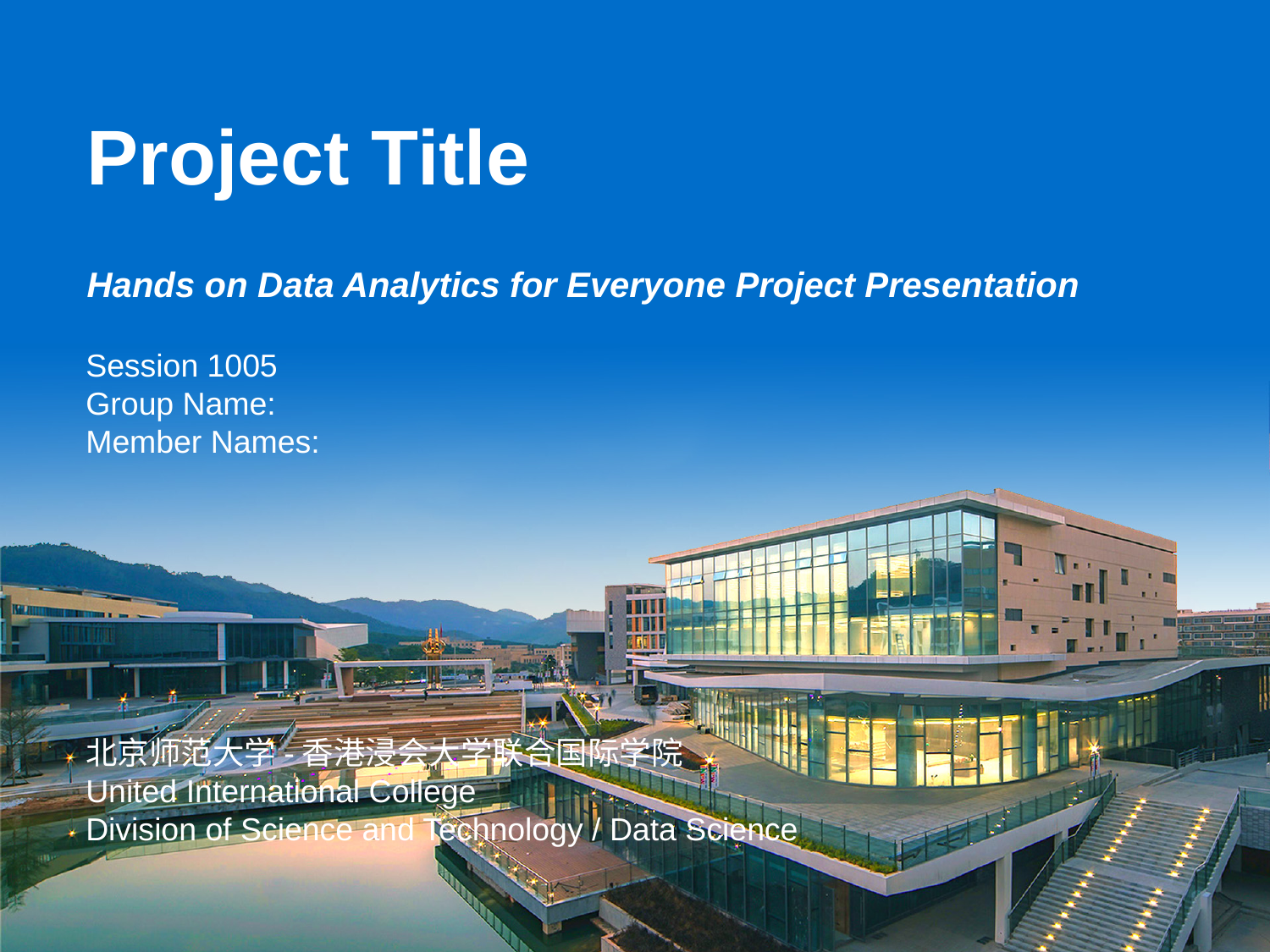

# Project Title
Hands on Data Analytics for Everyone Project Presentation
Session 1005
Group Name:
Member Names:

北京师范大学-香港浸会大学联合国际学院
United International College
Division of Science and Technology / Data Science